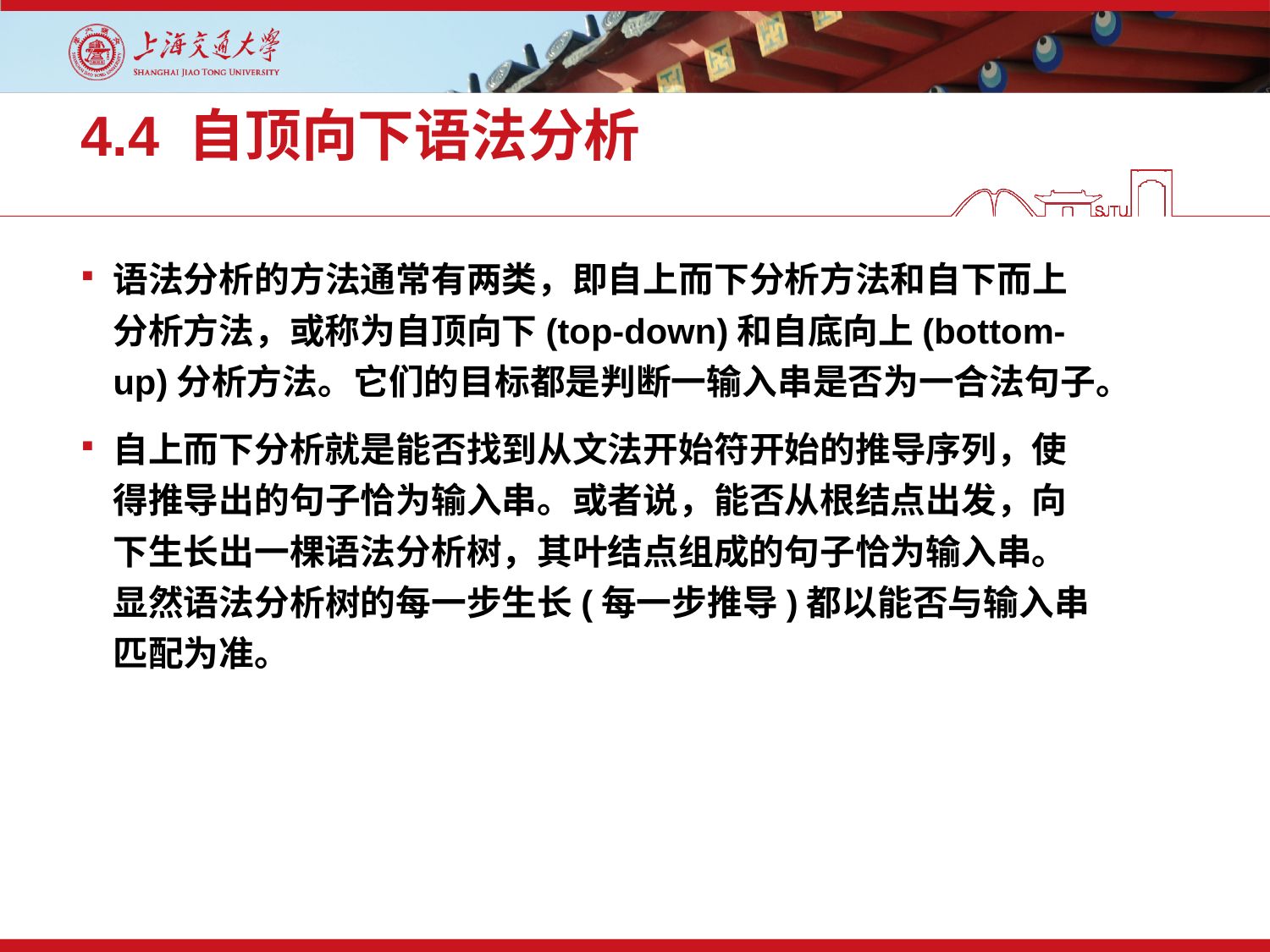

# 4.4 自顶向下语法分析
语法分析的方法通常有两类，即自上而下分析方法和自下而上分析方法，或称为自顶向下(top-down)和自底向上(bottom-up)分析方法。它们的目标都是判断一输入串是否为一合法句子。
自上而下分析就是能否找到从文法开始符开始的推导序列，使得推导出的句子恰为输入串。或者说，能否从根结点出发，向下生长出一棵语法分析树，其叶结点组成的句子恰为输入串。显然语法分析树的每一步生长(每一步推导)都以能否与输入串匹配为准。